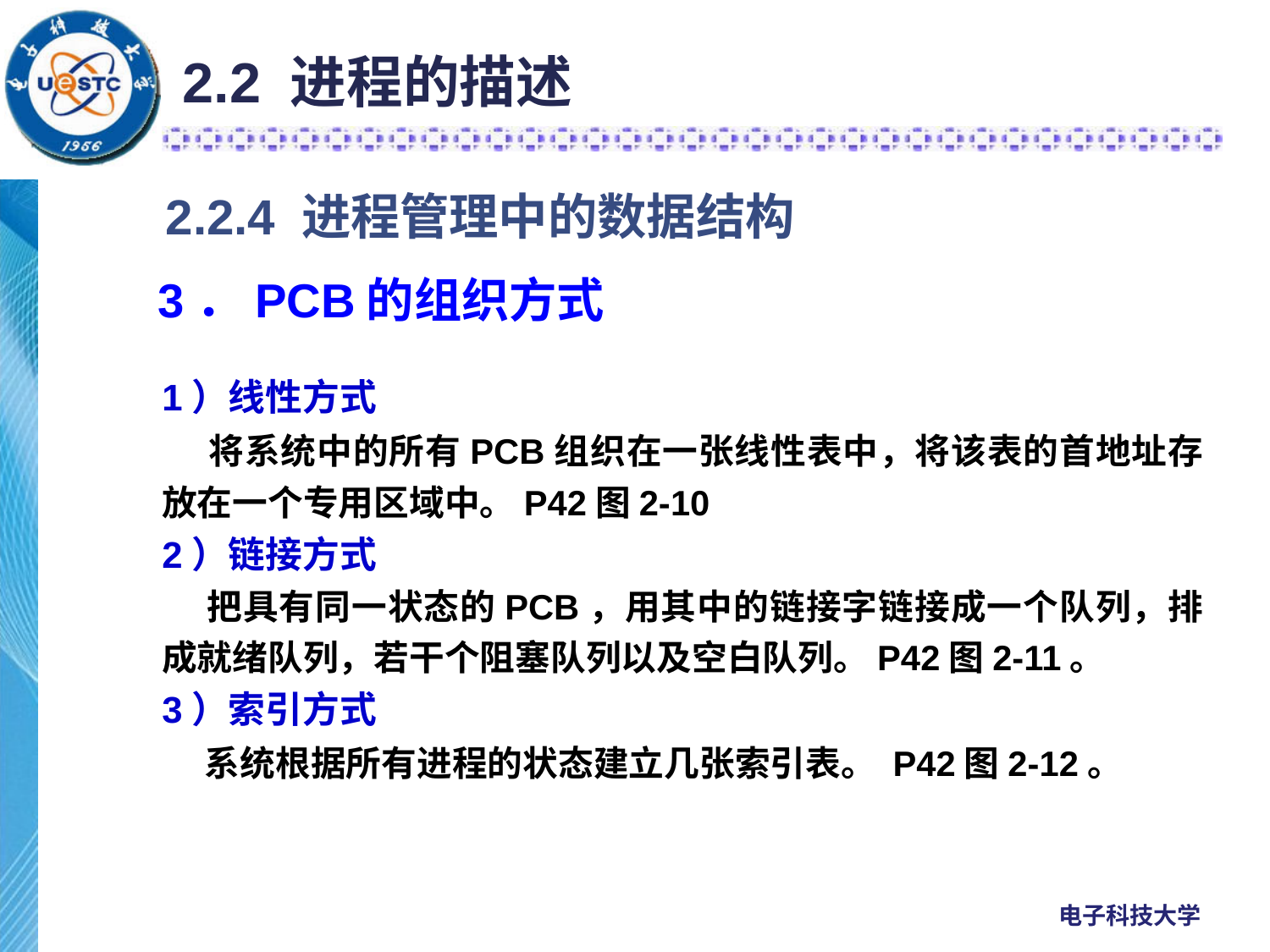

2.2 进程的描述
2.2.4 进程管理中的数据结构
 3．PCB的组织方式
1）线性方式
    将系统中的所有PCB组织在一张线性表中，将该表的首地址存放在一个专用区域中。P42图2-10
2）链接方式
    把具有同一状态的PCB，用其中的链接字链接成一个队列，排成就绪队列，若干个阻塞队列以及空白队列。P42图2-11。
3）索引方式
    系统根据所有进程的状态建立几张索引表。 P42图2-12。